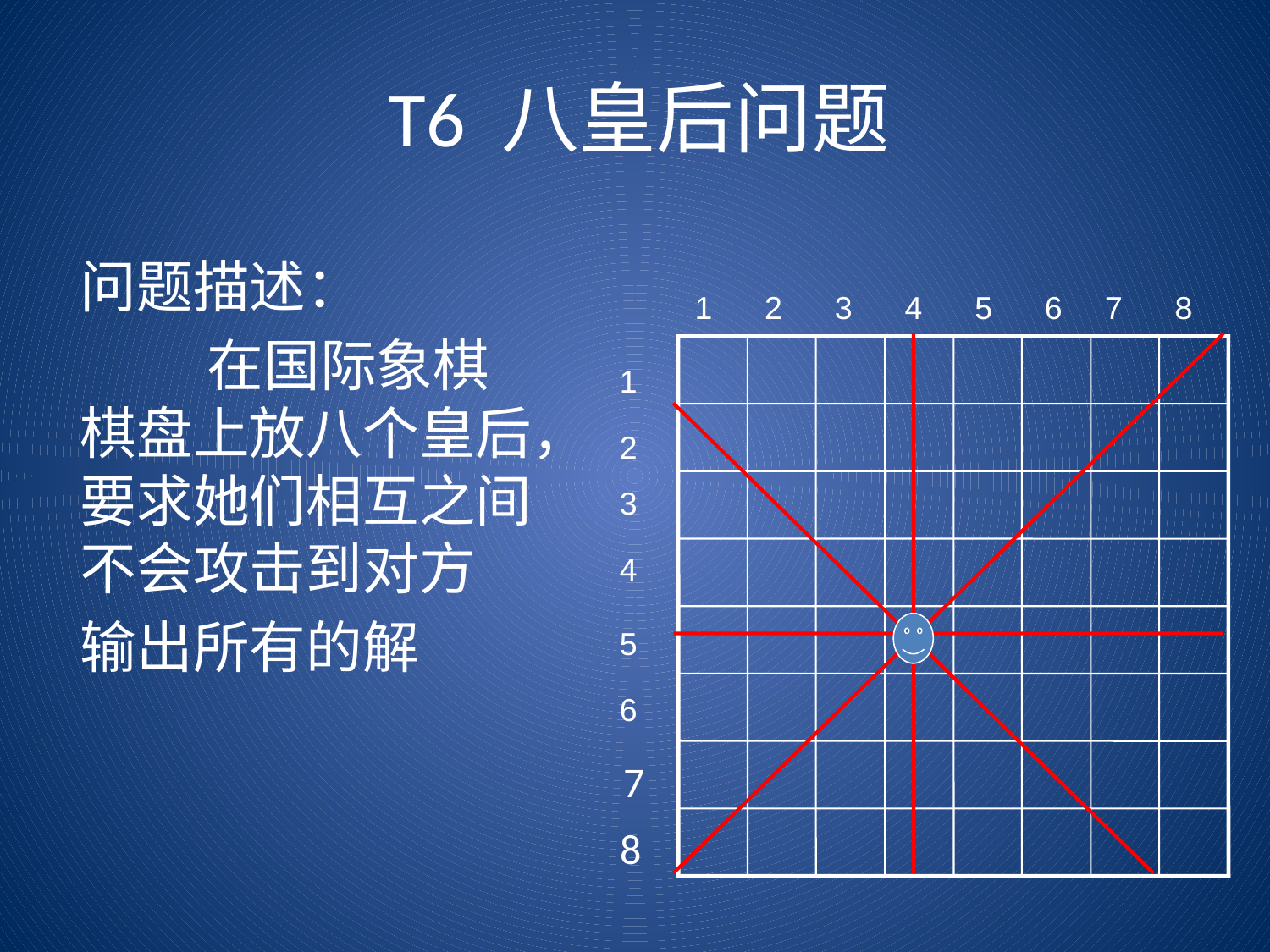

# T6 八皇后问题
问题描述：
	在国际象棋棋盘上放八个皇后，要求她们相互之间不会攻击到对方
输出所有的解
 1
 2
 3
 4
 5
 6
 7
 8

 1

 2

 3

 4

 5

 6

7
8